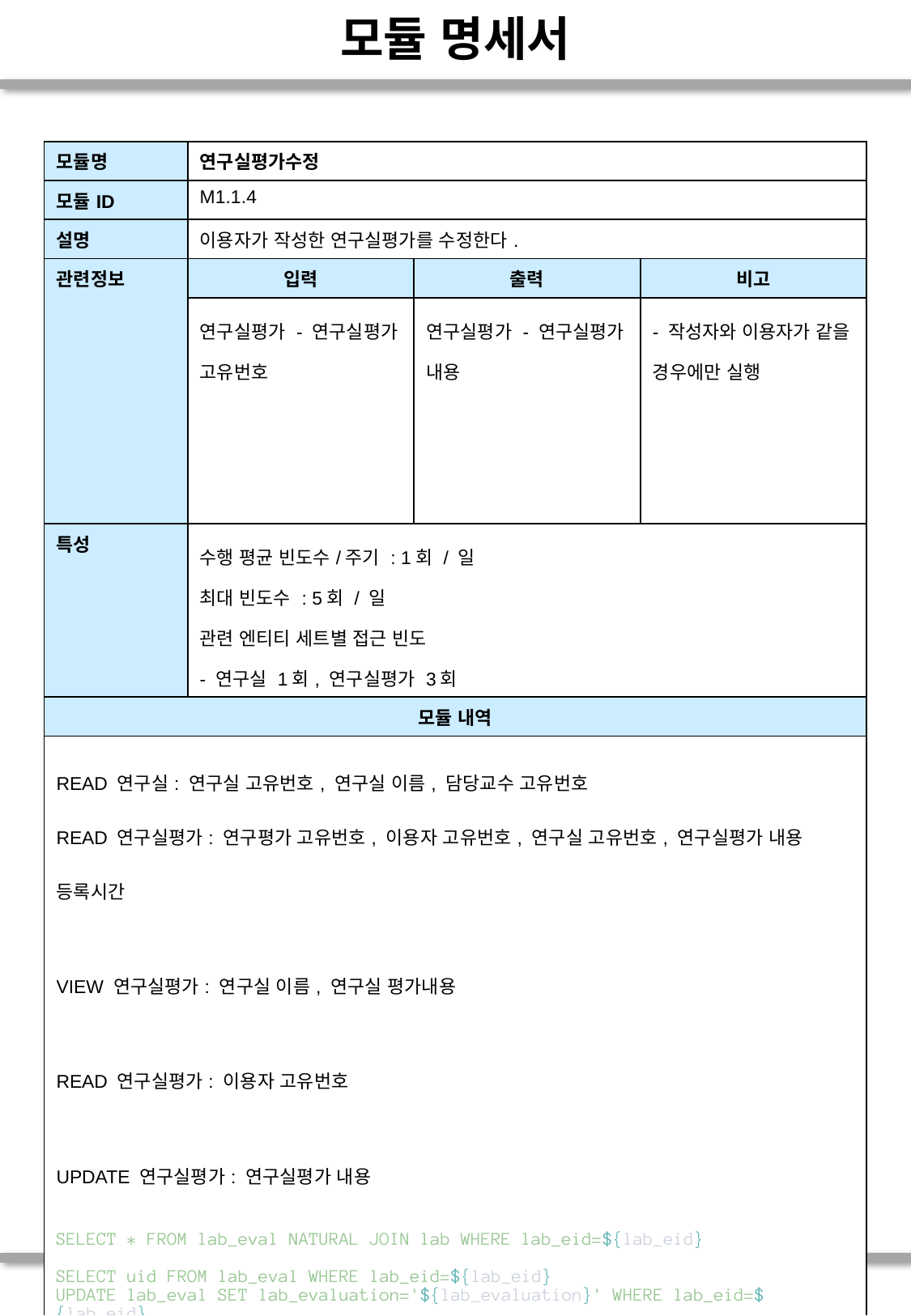

# 모듈 명세서
| 모듈명 | 연구실평가수정 |  |  |
| --- | --- | --- | --- |
| 모듈ID | M1.1.4 |  |  |
| 설명 | 이용자가 작성한 연구실평가를 수정한다. |  |  |
| 관련정보 | 입력 | 출력 | 비고 |
|  | 연구실평가 - 연구실평가 고유번호 | 연구실평가 - 연구실평가 내용 | - 작성자와 이용자가 같을 경우에만 실행 |
| 특성 | 수행 평균 빈도수/주기 : 1회 / 일 최대 빈도수 : 5회 / 일 관련 엔티티 세트별 접근 빈도 - 연구실 1회, 연구실평가 3회 |  |  |
| 모듈 내역 |  |  |  |
| READ 연구실: 연구실 고유번호, 연구실 이름, 담당교수 고유번호 READ 연구실평가: 연구평가 고유번호, 이용자 고유번호, 연구실 고유번호, 연구실평가 내용 등록시간 VIEW 연구실평가: 연구실 이름, 연구실 평가내용 READ 연구실평가: 이용자 고유번호 UPDATE 연구실평가: 연구실평가 내용 SELECT \* FROM lab\_eval NATURAL JOIN lab WHERE lab\_eid=${lab\_eid} SELECT uid FROM lab\_eval WHERE lab\_eid=${lab\_eid} UPDATE lab\_eval SET lab\_evaluation='${lab\_evaluation}' WHERE lab\_eid=${lab\_eid} |  |  |  |